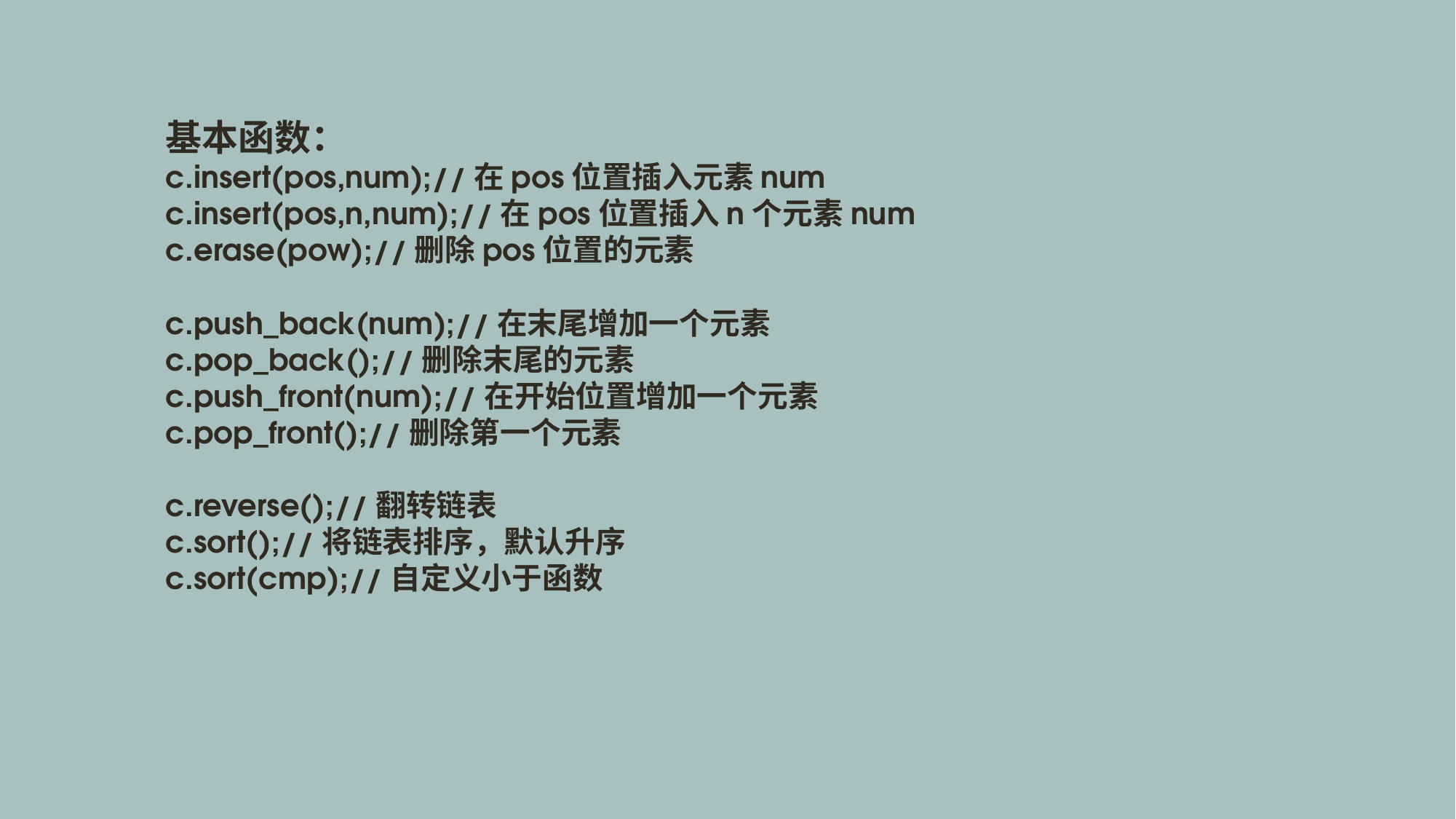

基本函数：
c.insert(pos,num);//在pos位置插入元素num
c.insert(pos,n,num);//在pos位置插入n个元素num
c.erase(pow);//删除pos位置的元素

c.push_back(num);//在末尾增加一个元素
c.pop_back();//删除末尾的元素
c.push_front(num);//在开始位置增加一个元素
c.pop_front();//删除第一个元素

c.reverse();//翻转链表
c.sort();//将链表排序，默认升序
c.sort(cmp);//自定义小于函数